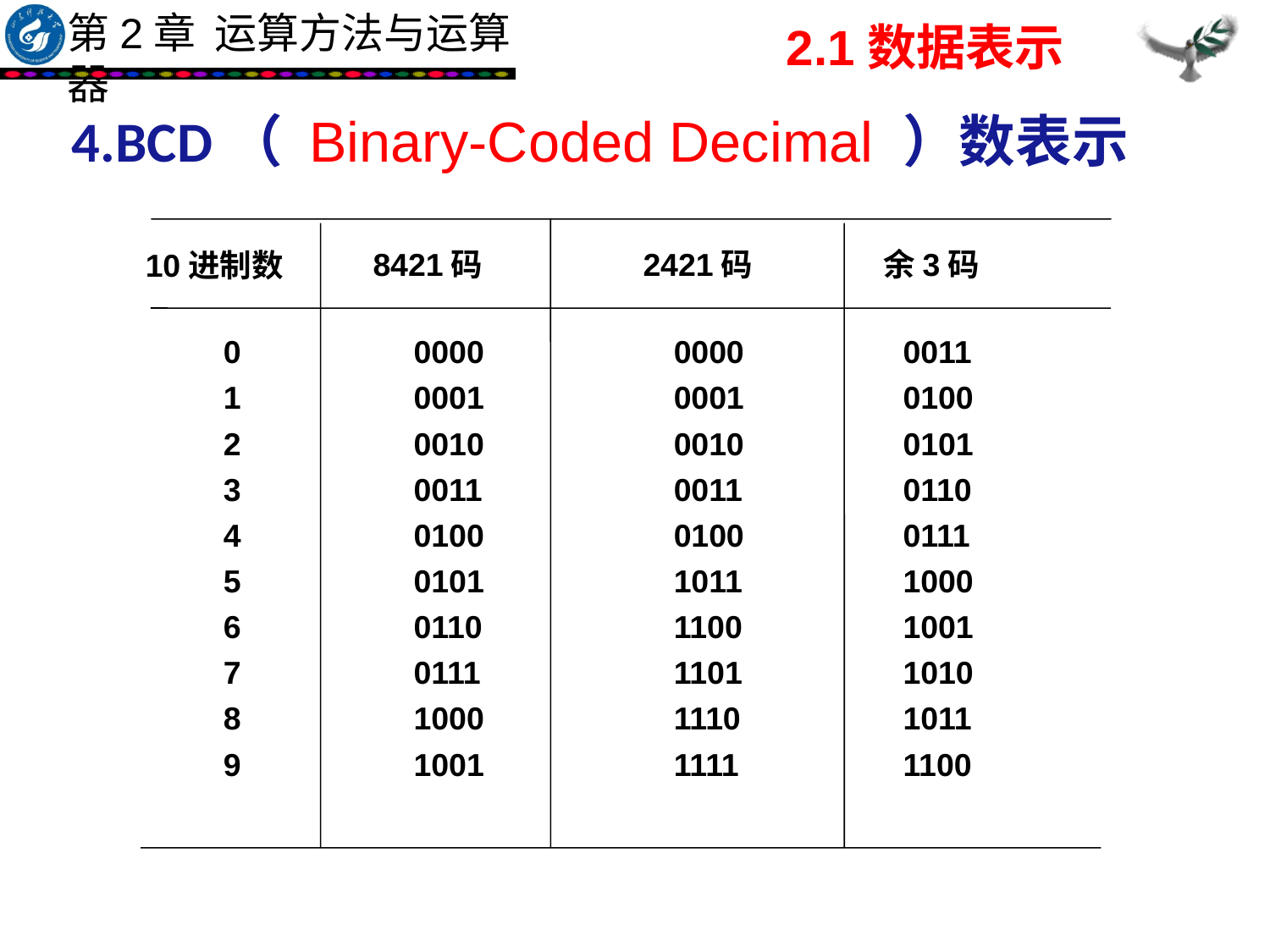

2.1数据表示
4.BCD（ Binary-Coded Decimal‎ ）数表示

8421码
2421码
余3码
10进制数

0
1
2
3
4
5
6
7
8
9
0000
0001
0010
0011
0100
0101
0110
0111
1000
1001
0000
0001
0010
0011
0100
1011
1100
1101
1110
1111
0011
0100
0101
0110
0111
1000
1001
1010
1011
1100